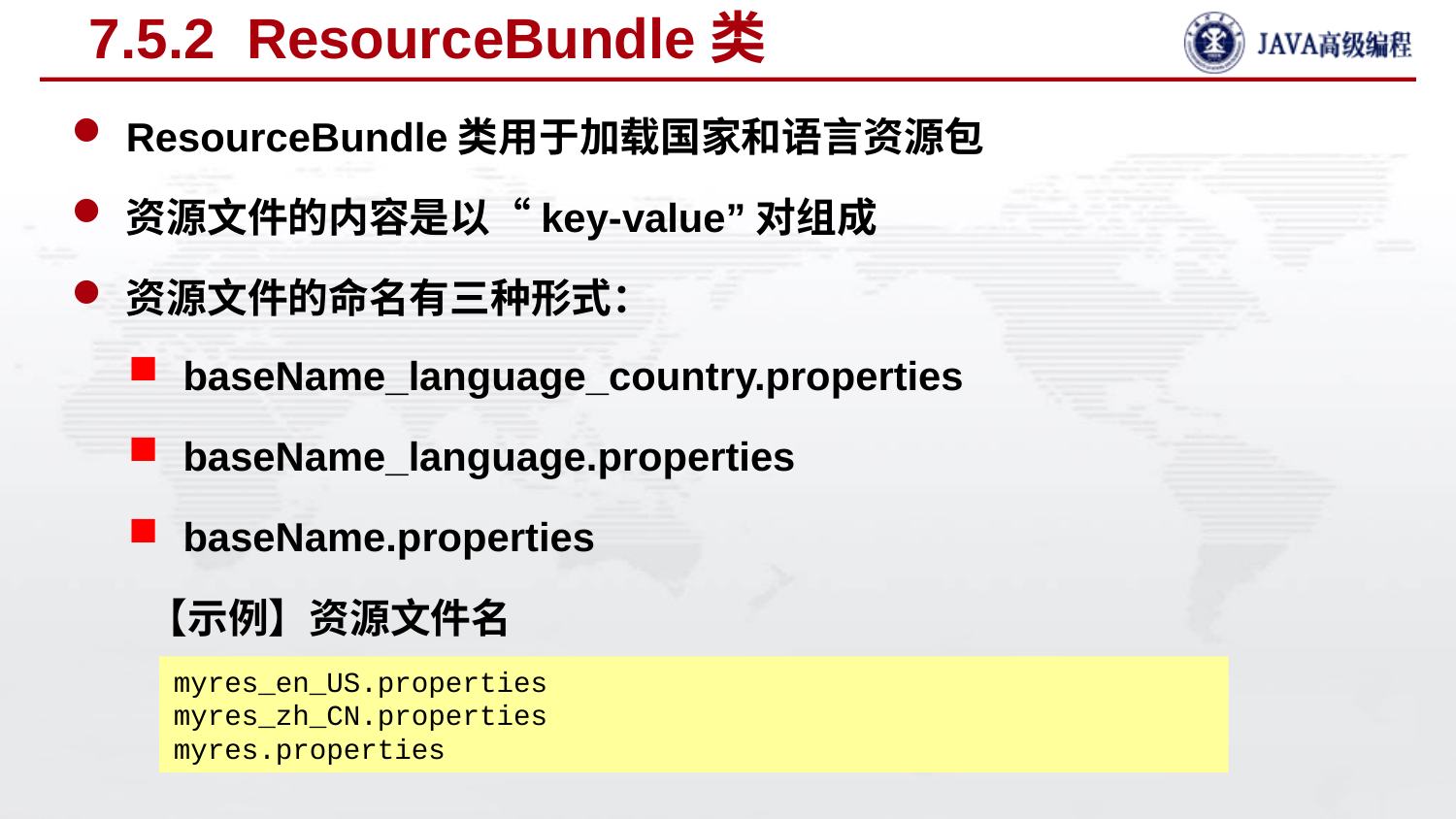

# 7.5.2  ResourceBundle类
ResourceBundle类用于加载国家和语言资源包
资源文件的内容是以“key-value”对组成
资源文件的命名有三种形式：

baseName_language_country.properties
baseName_language.properties
baseName.properties
 【示例】资源文件名
myres_en_US.properties
myres_zh_CN.properties
myres.properties